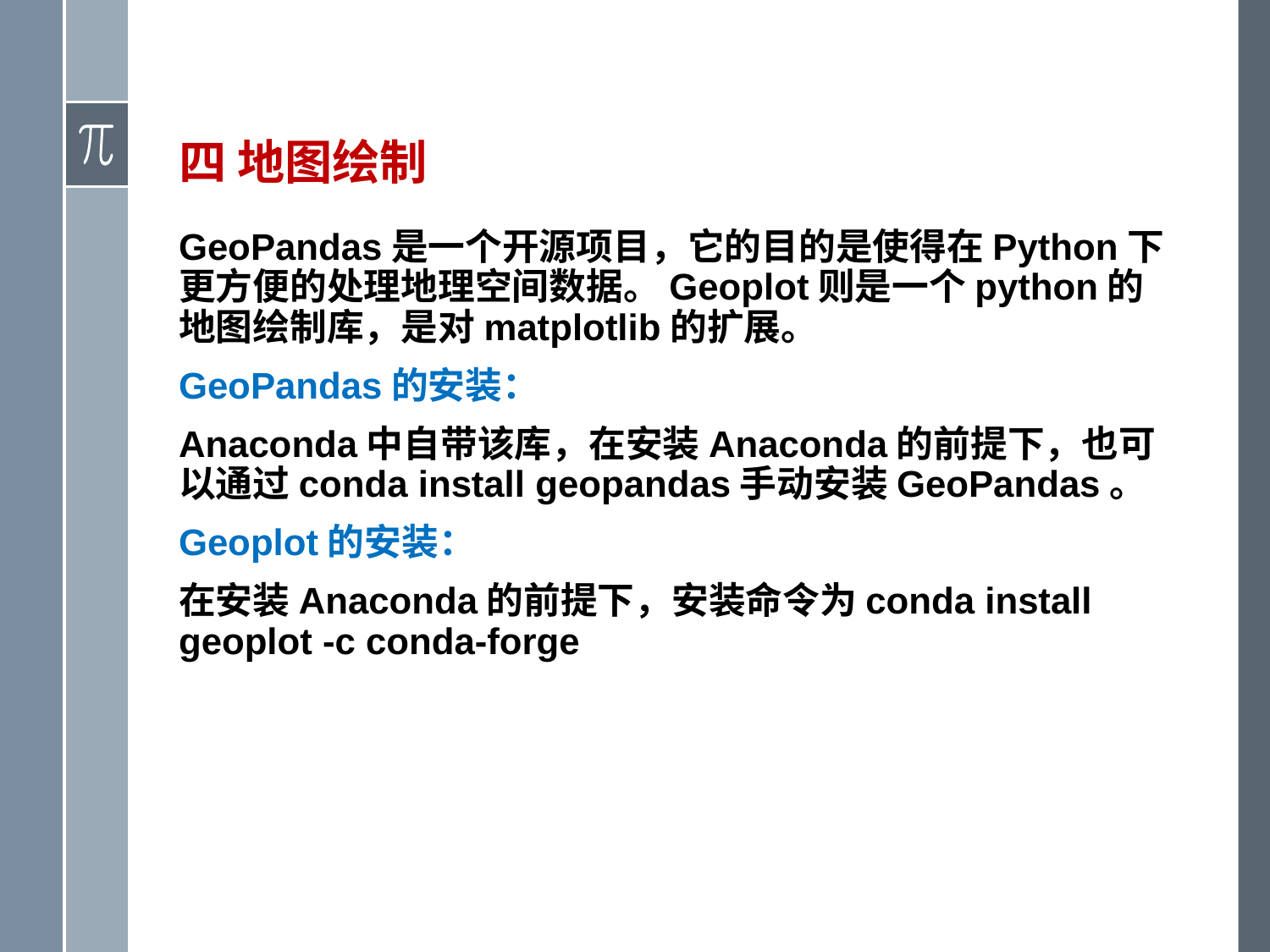

# 四 地图绘制
GeoPandas是一个开源项目，它的目的是使得在Python下更方便的处理地理空间数据。Geoplot则是一个python的地图绘制库，是对matplotlib的扩展。
GeoPandas的安装：
Anaconda中自带该库，在安装Anaconda的前提下，也可以通过conda install geopandas手动安装GeoPandas。
Geoplot的安装：
在安装Anaconda的前提下，安装命令为conda install geoplot -c conda-forge